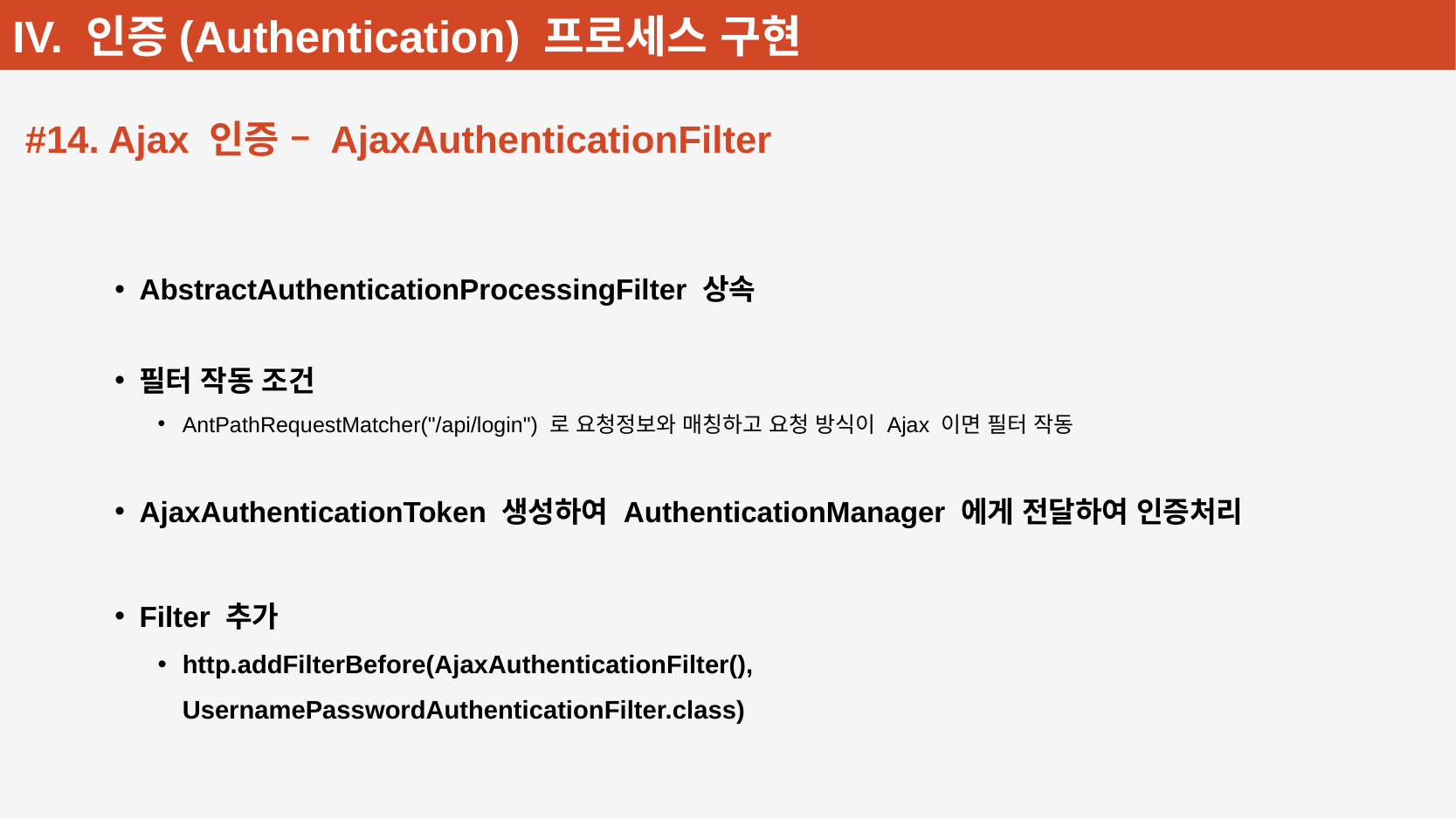

#14. Ajax 인증 – AjaxAuthenticationFilter
AbstractAuthenticationProcessingFilter 상속

필터 작동 조건
AntPathRequestMatcher("/api/login") 로 요청정보와 매칭하고 요청 방식이 Ajax 이면 필터 작동

AjaxAuthenticationToken 생성하여 AuthenticationManager 에게 전달하여 인증처리

Filter 추가
http.addFilterBefore(AjaxAuthenticationFilter(), UsernamePasswordAuthenticationFilter.class)